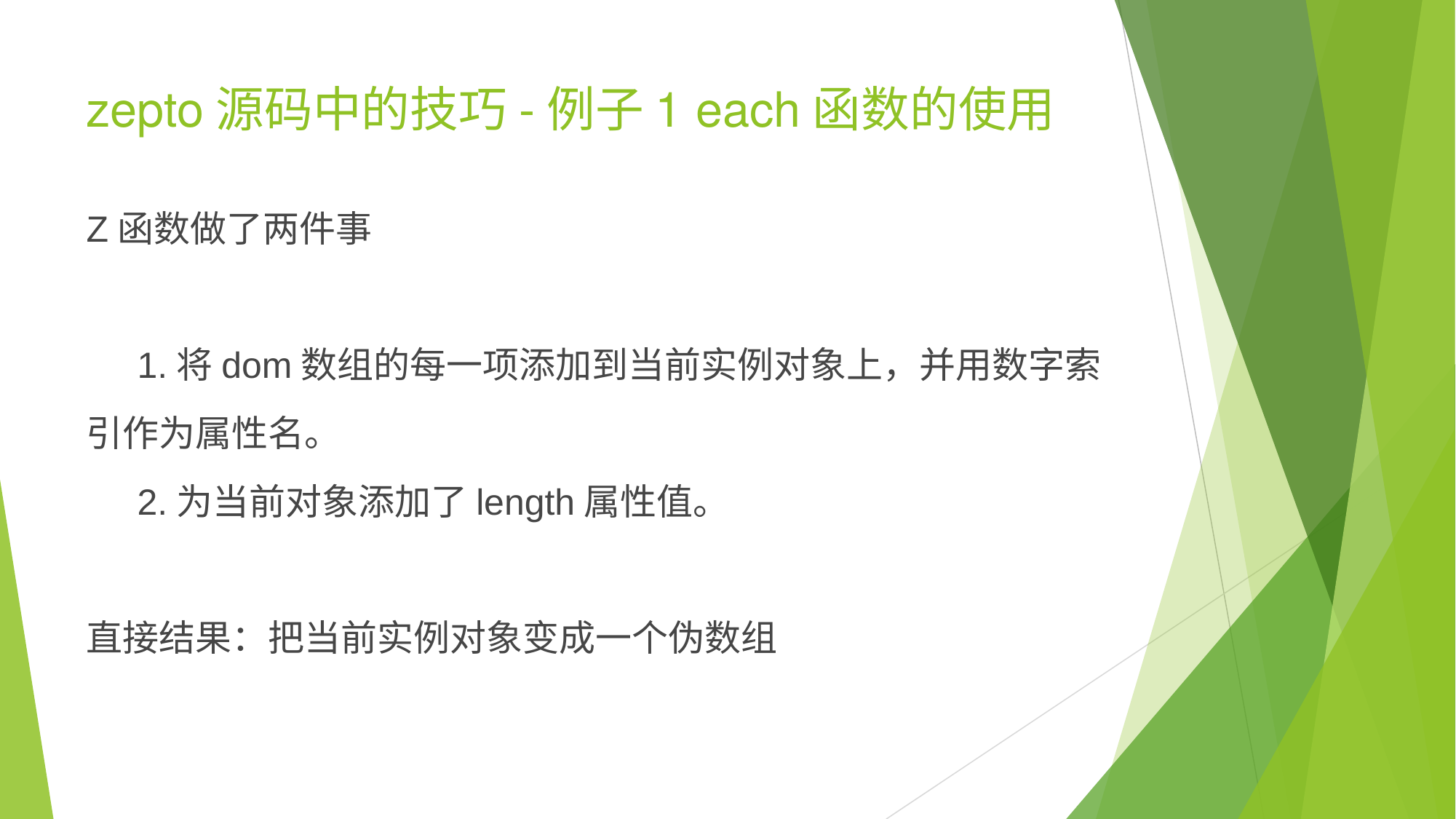

# zepto源码中的技巧-例子1 each函数的使用
Z函数做了两件事

     1.将dom数组的每一项添加到当前实例对象上，并用数字索引作为属性名。
     2.为当前对象添加了length属性值。

直接结果：把当前实例对象变成一个伪数组